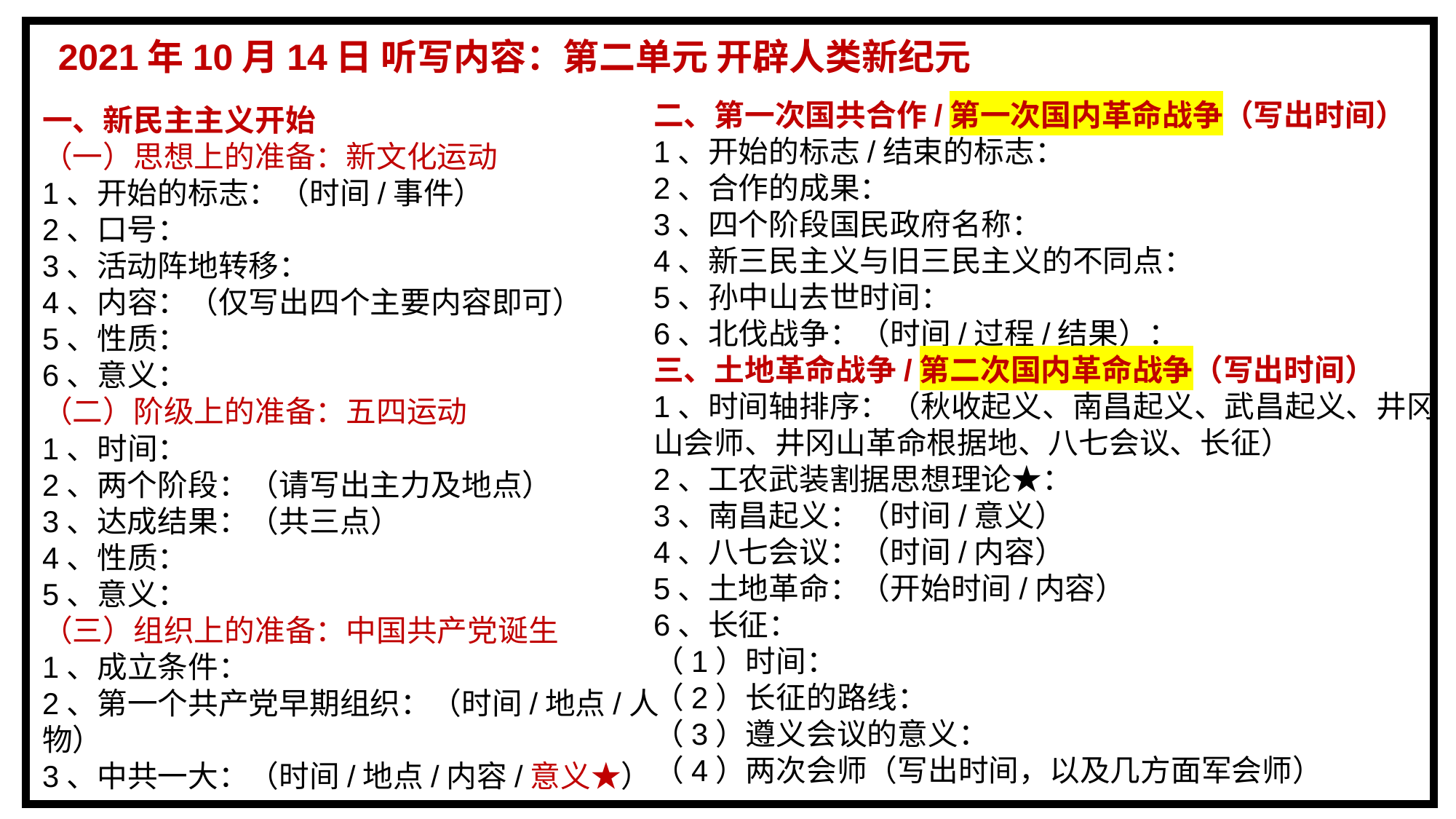

2021年10月14日 听写内容：第二单元 开辟人类新纪元
二、第一次国共合作/第一次国内革命战争（写出时间）
1、开始的标志/结束的标志：
2、合作的成果：
3、四个阶段国民政府名称：
4、新三民主义与旧三民主义的不同点：
5、孙中山去世时间：
6、北伐战争：（时间/过程/结果）：
三、土地革命战争/第二次国内革命战争（写出时间）
1、时间轴排序：（秋收起义、南昌起义、武昌起义、井冈山会师、井冈山革命根据地、八七会议、长征）
2、工农武装割据思想理论★：
3、南昌起义：（时间/意义）
4、八七会议：（时间/内容）
5、土地革命：（开始时间/内容）
6、长征：
（1）时间：
（2）长征的路线：
（3）遵义会议的意义：
（4）两次会师（写出时间，以及几方面军会师）
一、新民主主义开始
（一）思想上的准备：新文化运动
1、开始的标志：（时间/事件）
2、口号：
3、活动阵地转移：
4、内容：（仅写出四个主要内容即可）
5、性质：
6、意义：
（二）阶级上的准备：五四运动
1、时间：
2、两个阶段：（请写出主力及地点）
3、达成结果：（共三点）
4、性质：
5、意义：
（三）组织上的准备：中国共产党诞生
1、成立条件：
2、第一个共产党早期组织：（时间/地点/人物）
3、中共一大：（时间/地点/内容/意义★）